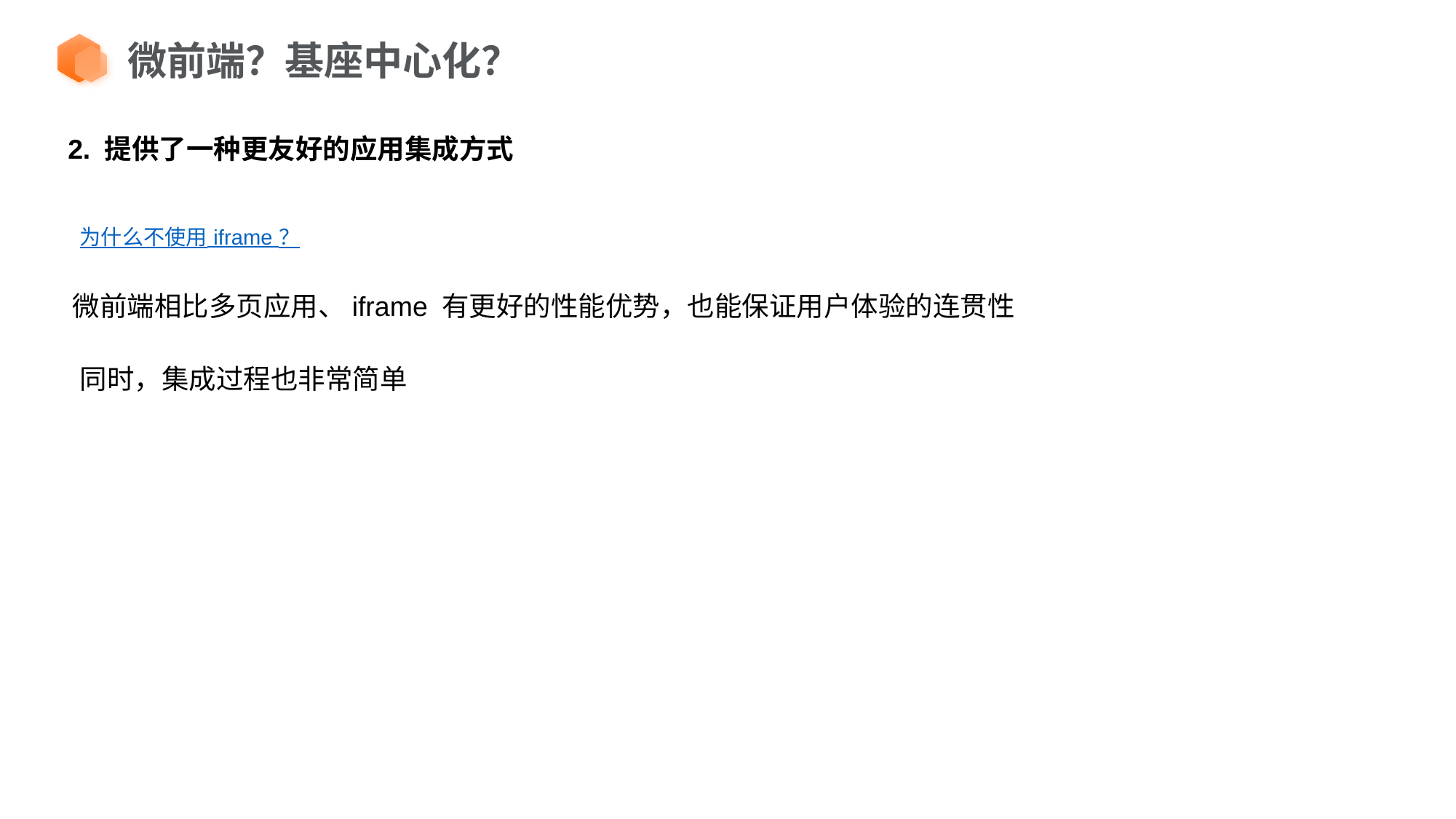

微前端？基座中心化？
2. 提供了一种更友好的应用集成方式
为什么不使用 iframe ？
微前端相比多页应用、iframe 有更好的性能优势，也能保证用户体验的连贯性
同时，集成过程也非常简单